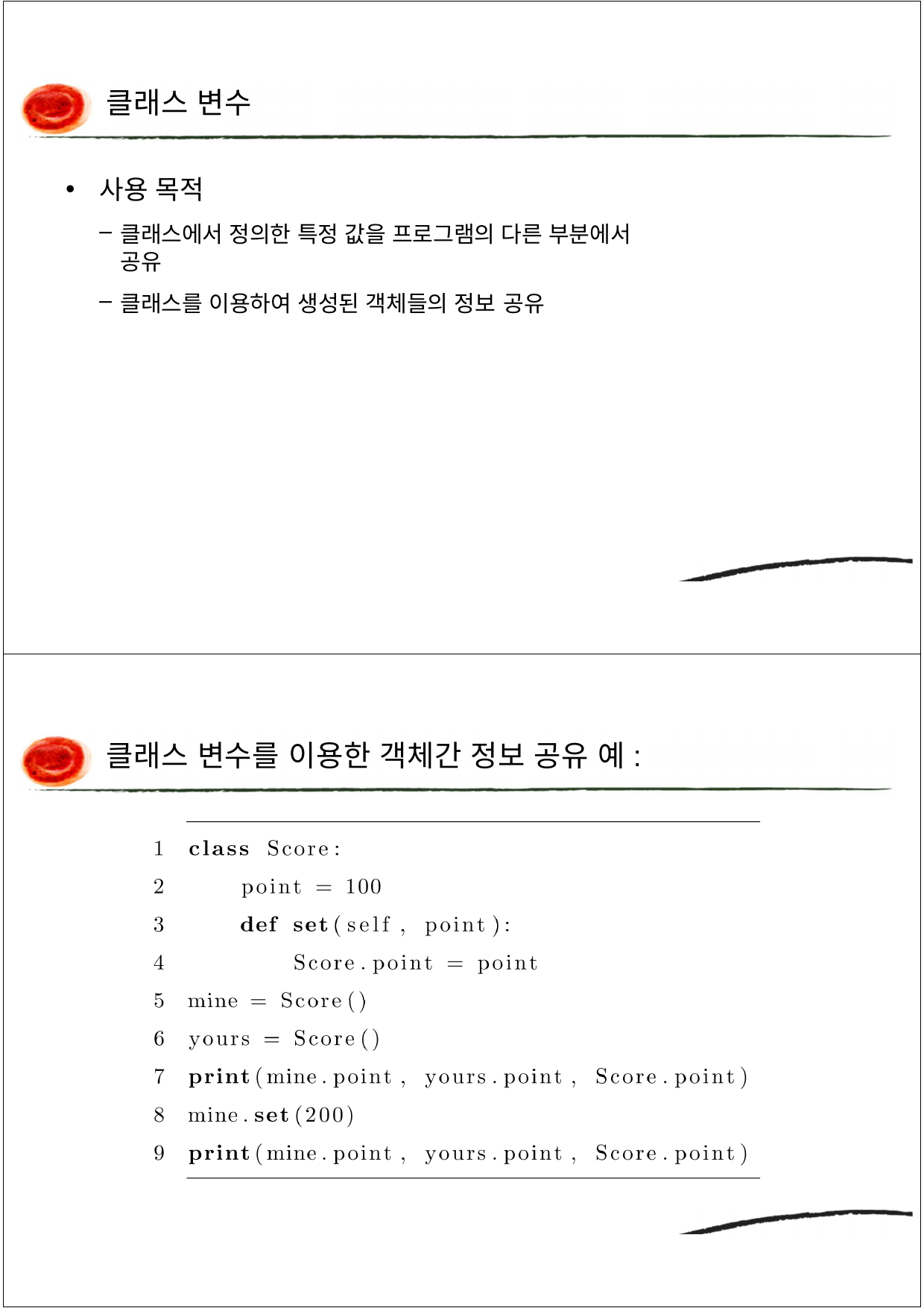

클래스 변수

사용 목적
클래스에서 정의한 특정 값을 프로그램의 다른 부분에서 공유
클래스를 이용하여 생성된 객체들의 정보 공유

클래스 변수를 이용한 객체간 정보 공유 예: